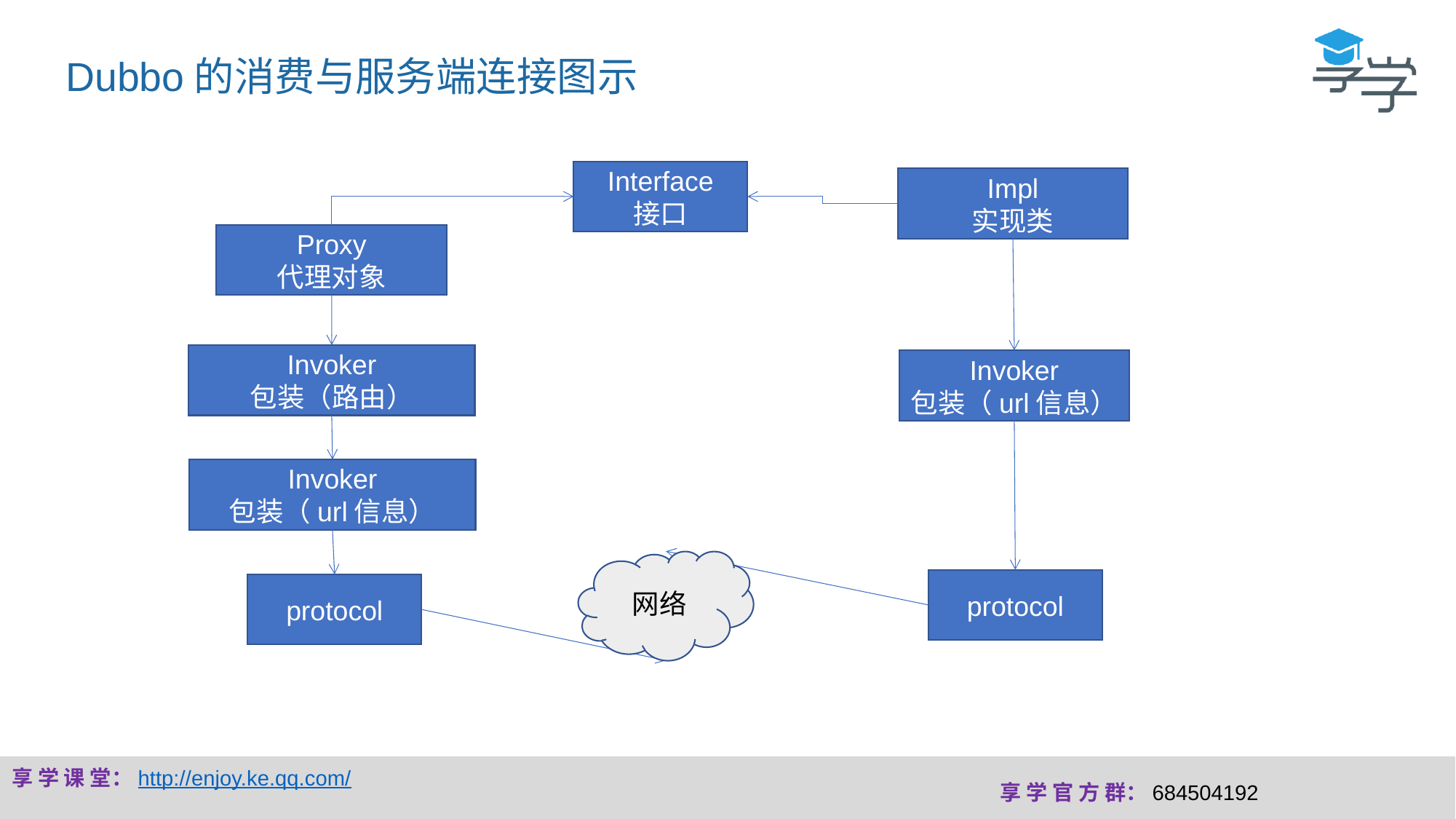

Dubbo的消费与服务端连接图示
Interface
接口
Impl
实现类
Proxy
代理对象
Invoker
包装（路由）
Invoker
包装（url信息）
Invoker
包装（url信息）
网络
protocol
protocol